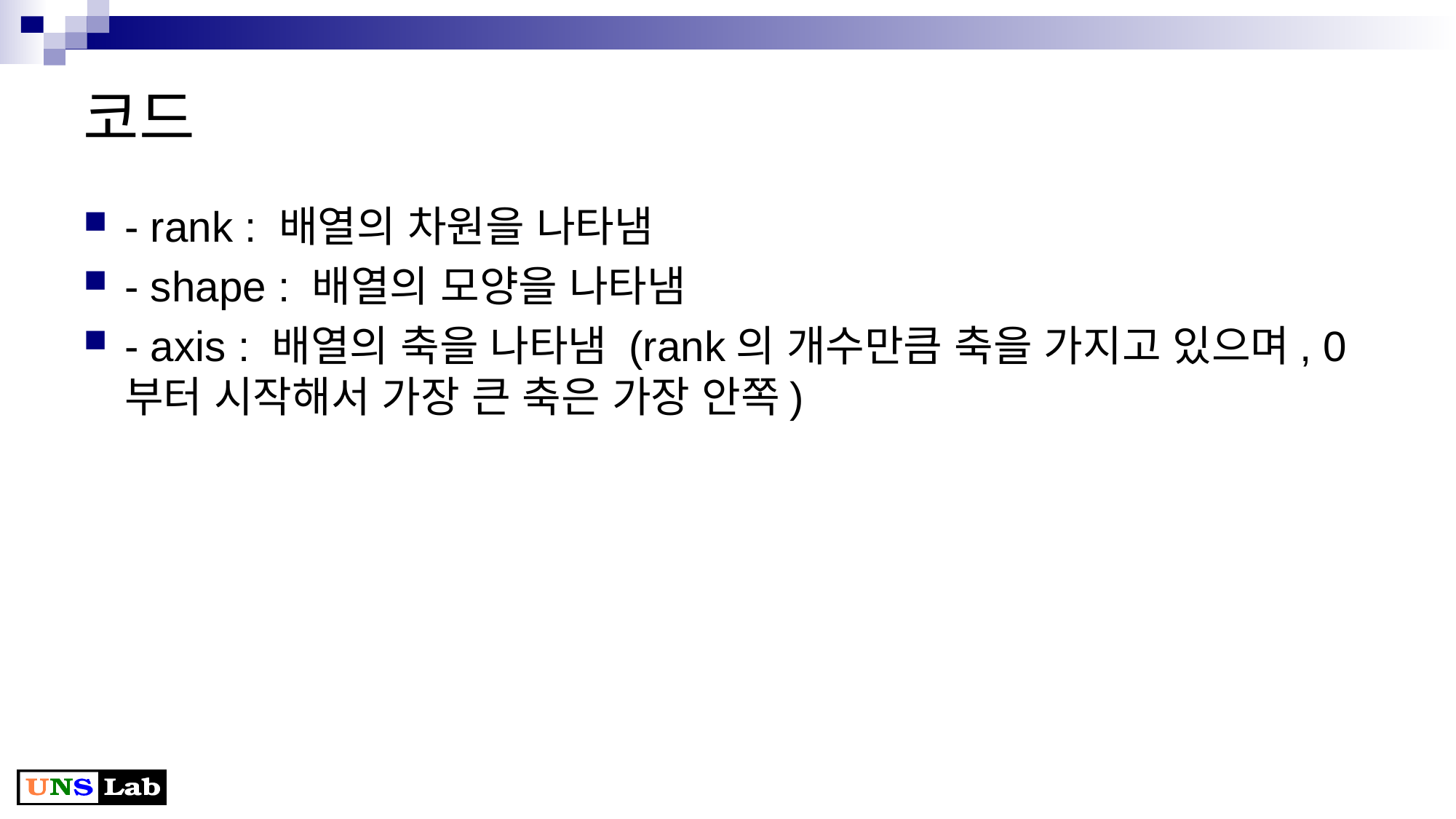

# 코드
- rank : 배열의 차원을 나타냄
- shape : 배열의 모양을 나타냄
- axis : 배열의 축을 나타냄 (rank의 개수만큼 축을 가지고 있으며, 0부터 시작해서 가장 큰 축은 가장 안쪽)